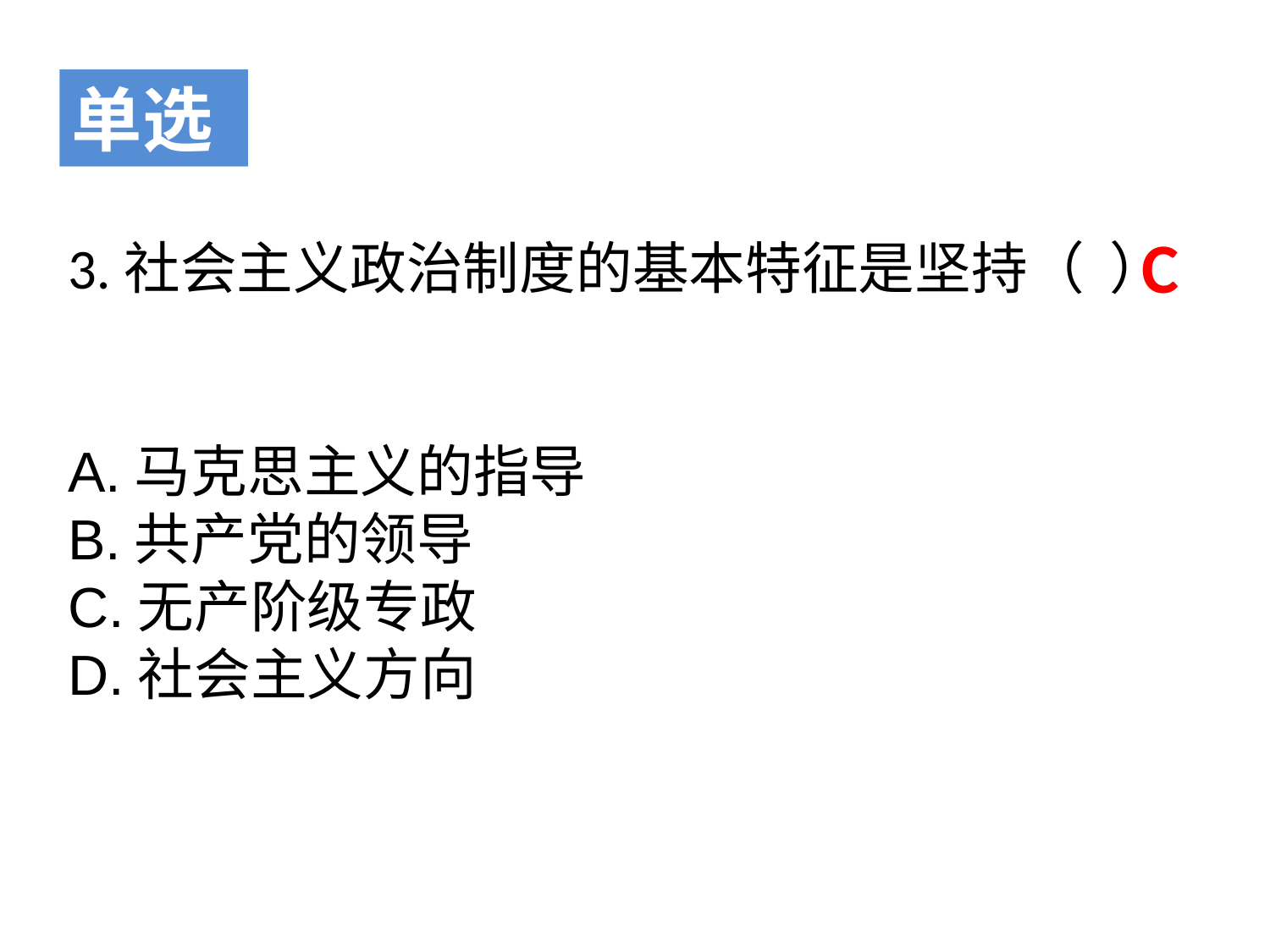

单选
C
3.社会主义政治制度的基本特征是坚持（  ）

A.马克思主义的指导
B.共产党的领导
C.无产阶级专政
D.社会主义方向